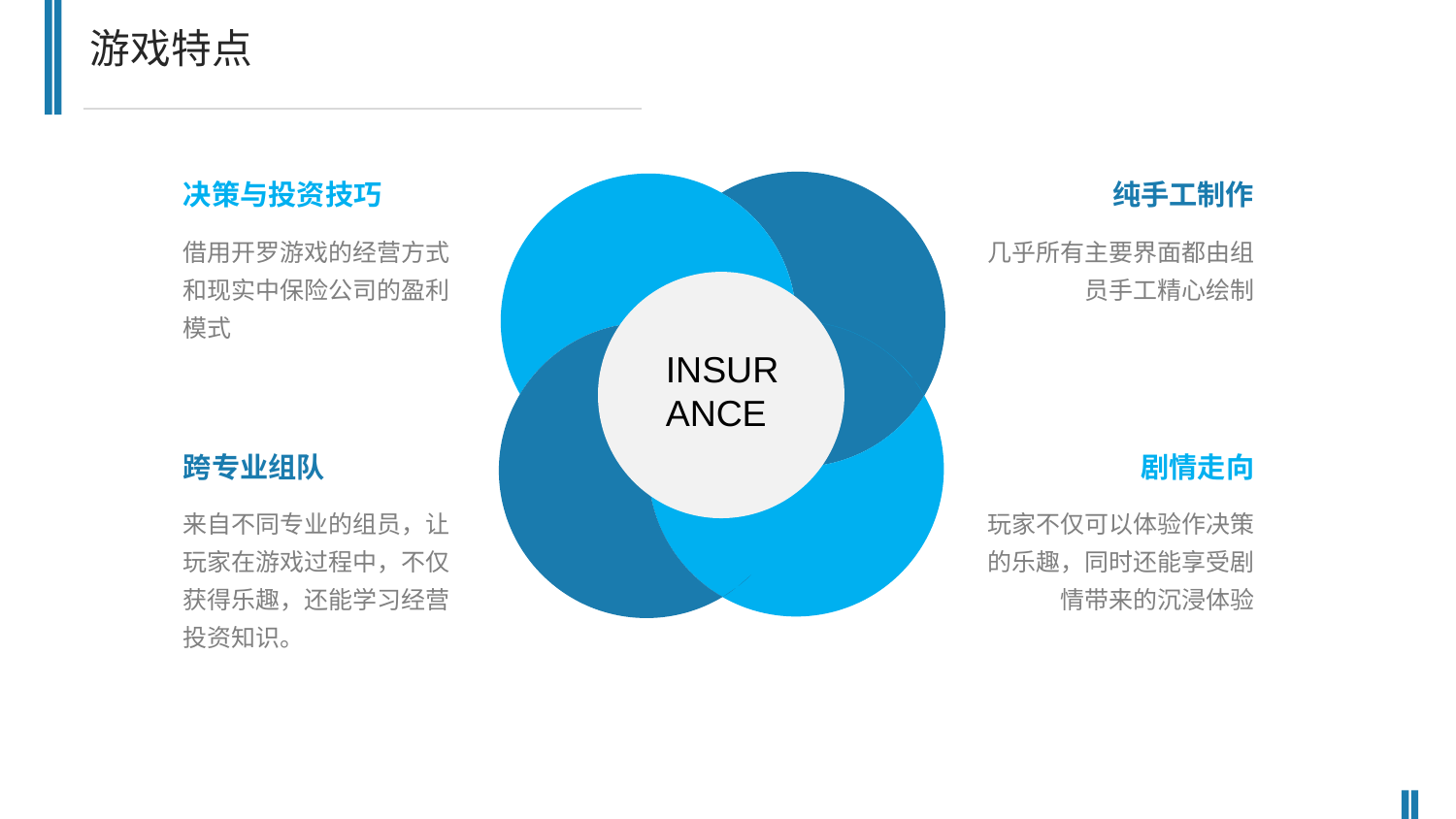

游戏特点

决策与投资技巧
纯手工制作
借用开罗游戏的经营方式和现实中保险公司的盈利模式
几乎所有主要界面都由组员手工精心绘制

INSURANCE
跨专业组队
剧情走向
来自不同专业的组员，让玩家在游戏过程中，不仅获得乐趣，还能学习经营投资知识。
玩家不仅可以体验作决策的乐趣，同时还能享受剧情带来的沉浸体验